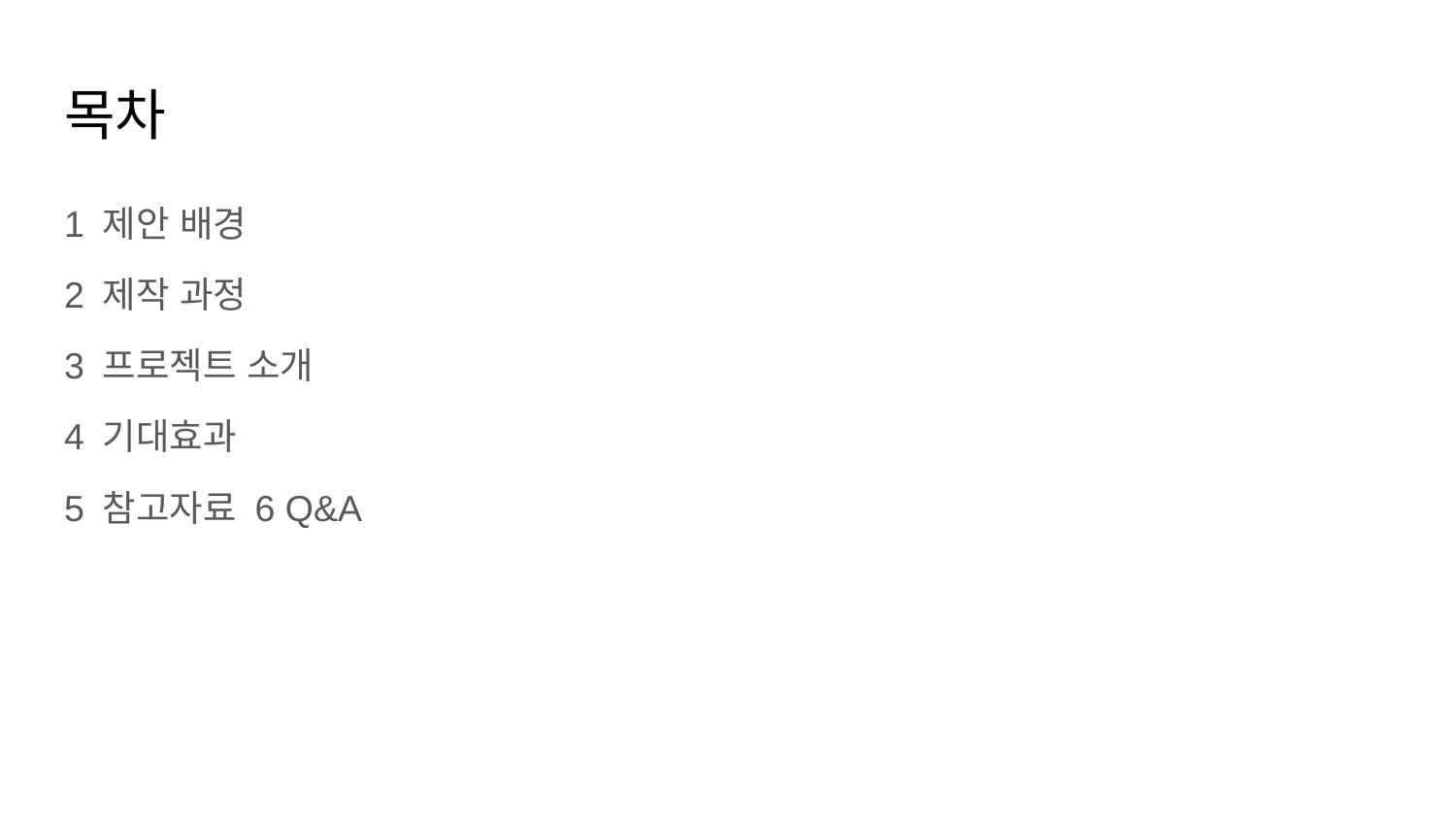

# 목차

1 제안 배경
2 제작 과정
3 프로젝트 소개
4 기대효과
5 참고자료 6 Q&A